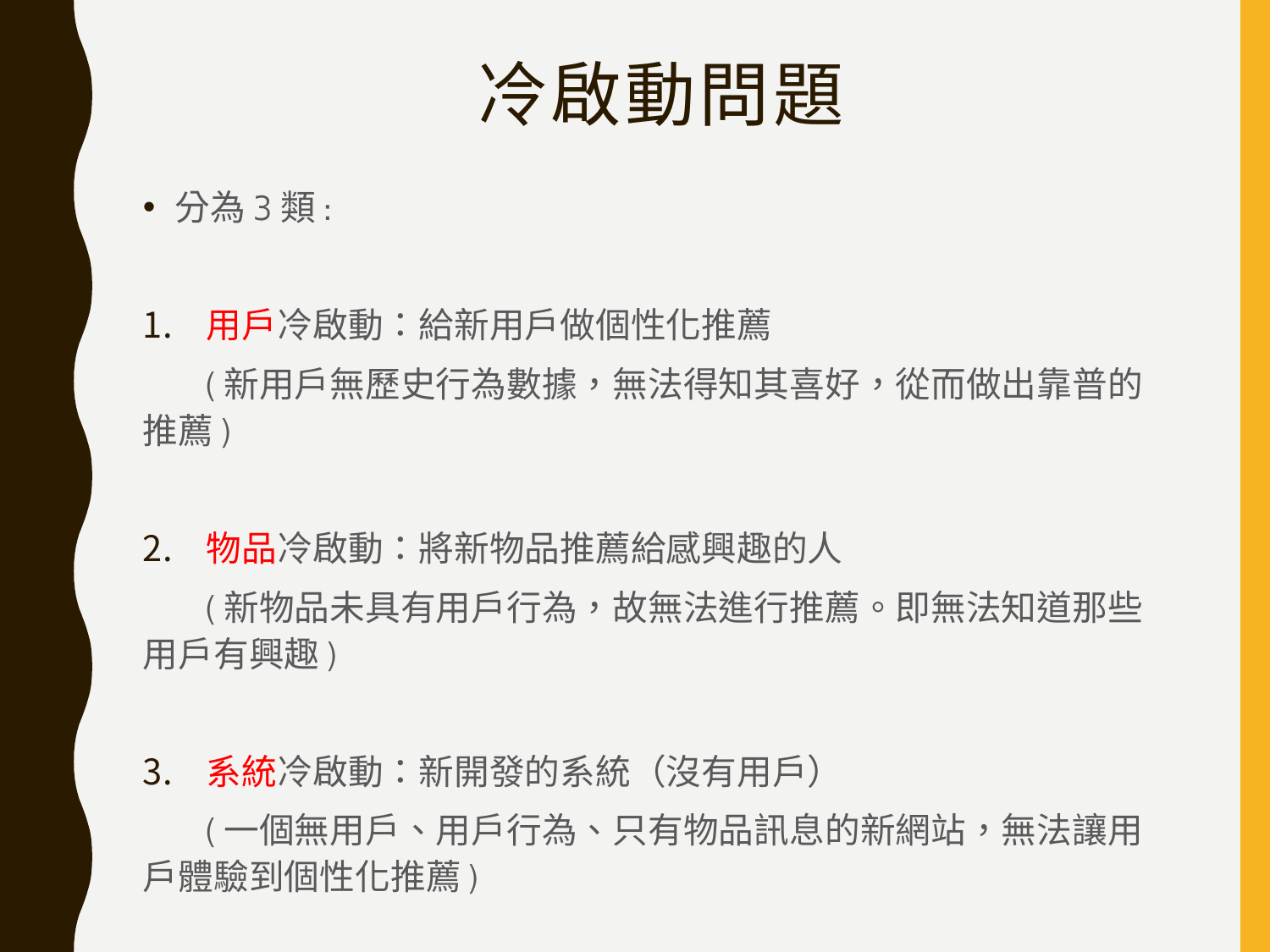

# 冷啟動問題
分為3類:

用戶冷啟動：給新用戶做個性化推薦
      (新用戶無歷史行為數據，無法得知其喜好，從而做出靠普的推薦)

物品冷啟動：將新物品推薦給感興趣的人
      (新物品未具有用戶行為，故無法進行推薦。即無法知道那些用戶有興趣)

系統冷啟動：新開發的系統（沒有用戶）
      (一個無用戶、用戶行為、只有物品訊息的新網站，無法讓用戶體驗到個性化推薦)